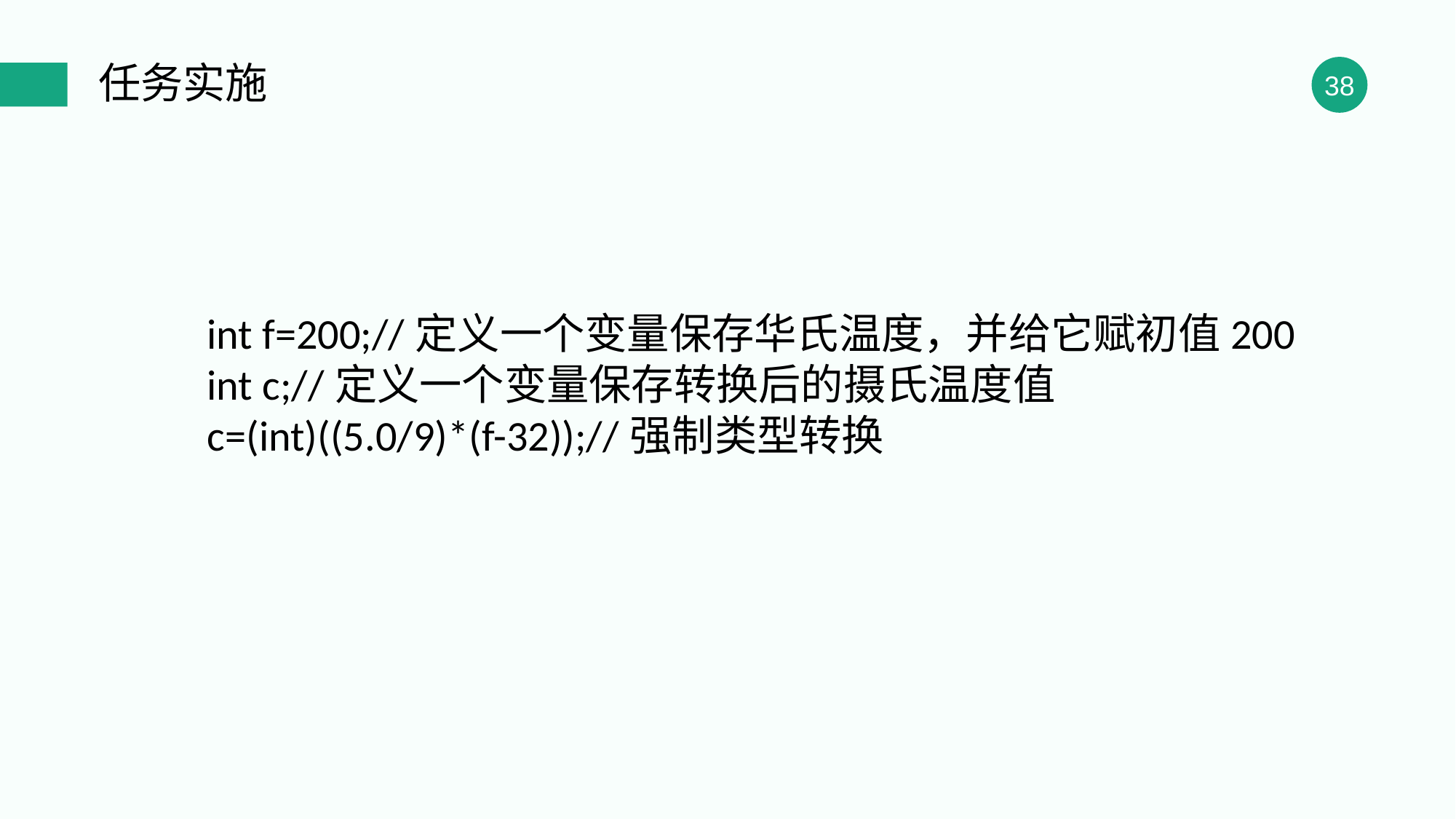

任务实施
	int f=200;//定义一个变量保存华氏温度，并给它赋初值200
	int c;//定义一个变量保存转换后的摄氏温度值
	c=(int)((5.0/9)*(f-32));//强制类型转换